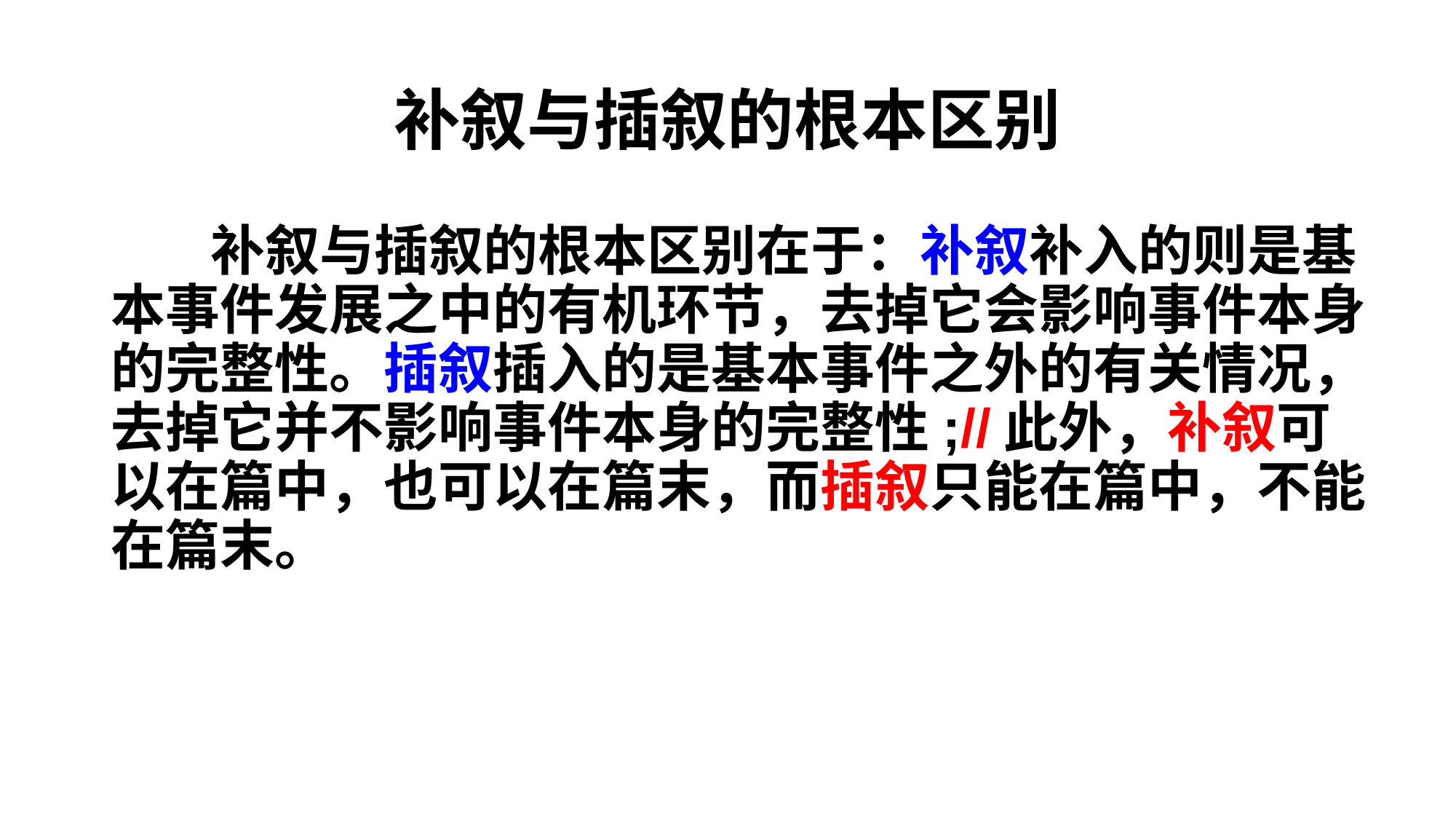

# 补叙与插叙的根本区别
       补叙与插叙的根本区别在于：补叙补入的则是基本事件发展之中的有机环节，去掉它会影响事件本身的完整性。插叙插入的是基本事件之外的有关情况，去掉它并不影响事件本身的完整性;//此外，补叙可以在篇中，也可以在篇末，而插叙只能在篇中，不能在篇末。